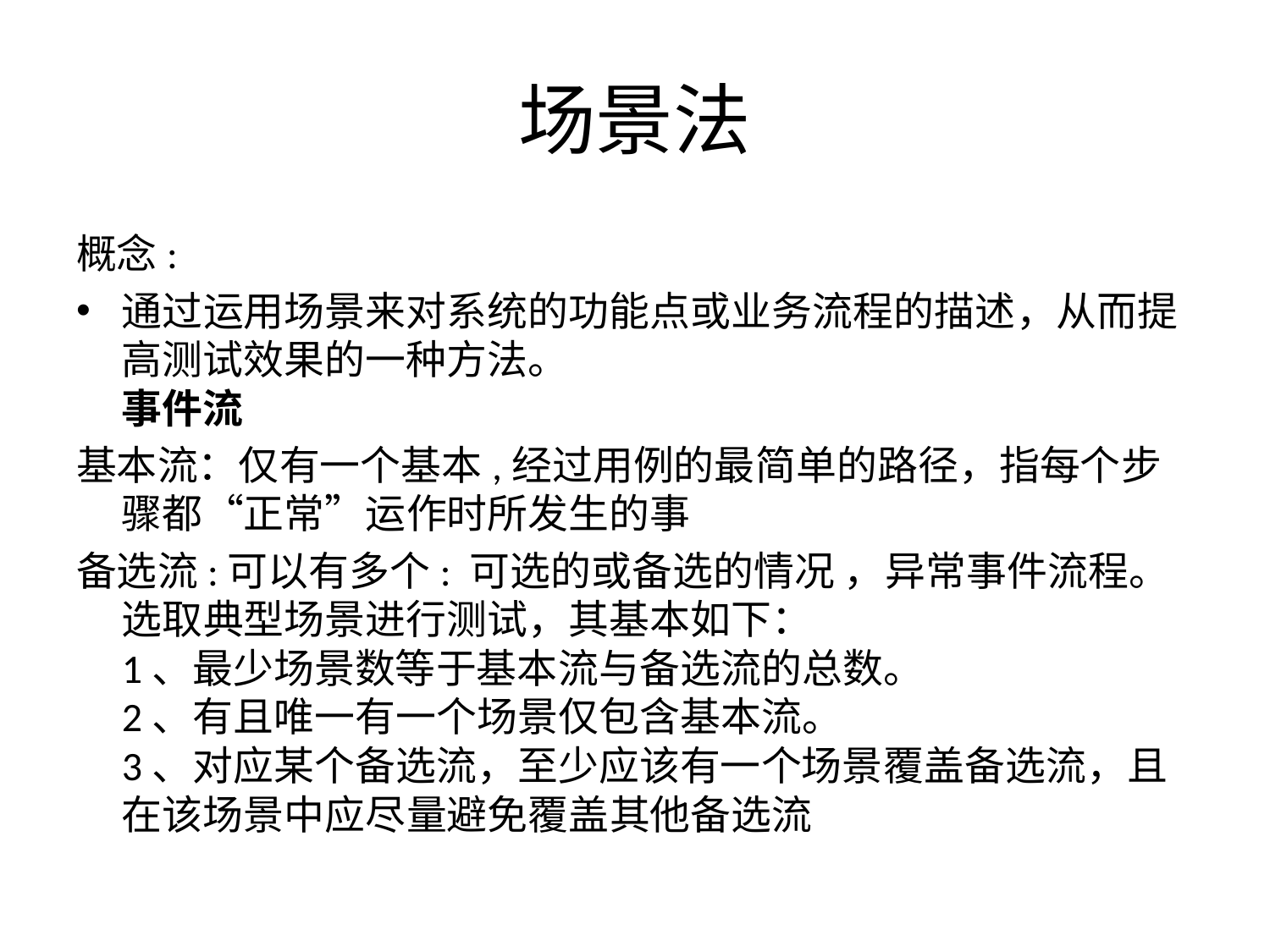

# 场景法
概念:
通过运用场景来对系统的功能点或业务流程的描述，从而提高测试效果的一种方法。
事件流
基本流：仅有一个基本,经过用例的最简单的路径，指每个步骤都“正常”运作时所发生的事
备选流:可以有多个: 可选的或备选的情况 ，异常事件流程。
选取典型场景进行测试，其基本如下：
1、最少场景数等于基本流与备选流的总数。
2、有且唯一有一个场景仅包含基本流。
3、对应某个备选流，至少应该有一个场景覆盖备选流，且在该场景中应尽量避免覆盖其他备选流